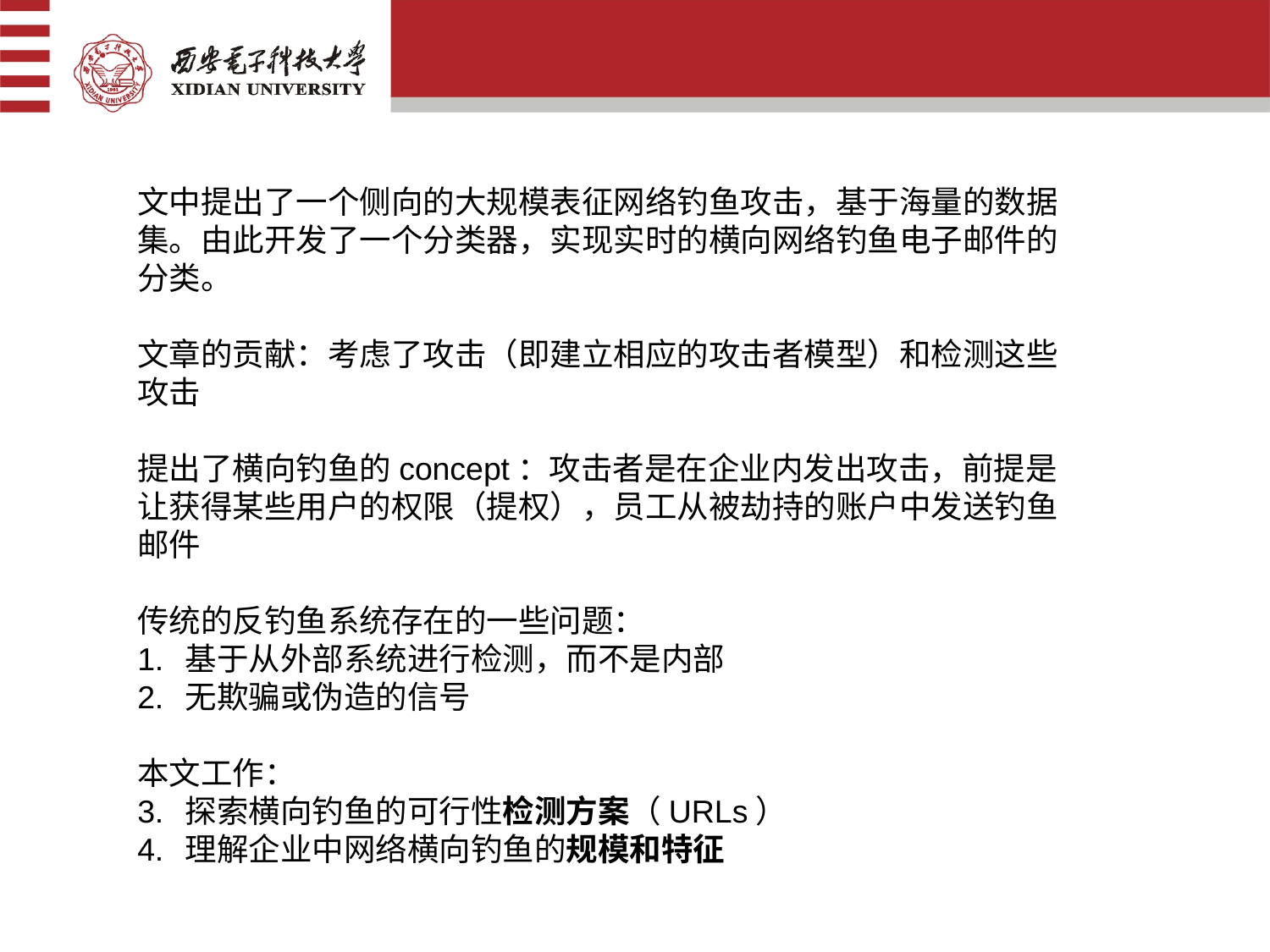

文中提出了一个侧向的大规模表征网络钓鱼攻击，基于海量的数据集。由此开发了一个分类器，实现实时的横向网络钓鱼电子邮件的分类。

文章的贡献：考虑了攻击（即建立相应的攻击者模型）和检测这些攻击

提出了横向钓鱼的concept：攻击者是在企业内发出攻击，前提是让获得某些用户的权限（提权），员工从被劫持的账户中发送钓鱼邮件

传统的反钓鱼系统存在的一些问题：
基于从外部系统进行检测，而不是内部
无欺骗或伪造的信号

本文工作：
探索横向钓鱼的可行性检测方案（URLs）
理解企业中网络横向钓鱼的规模和特征